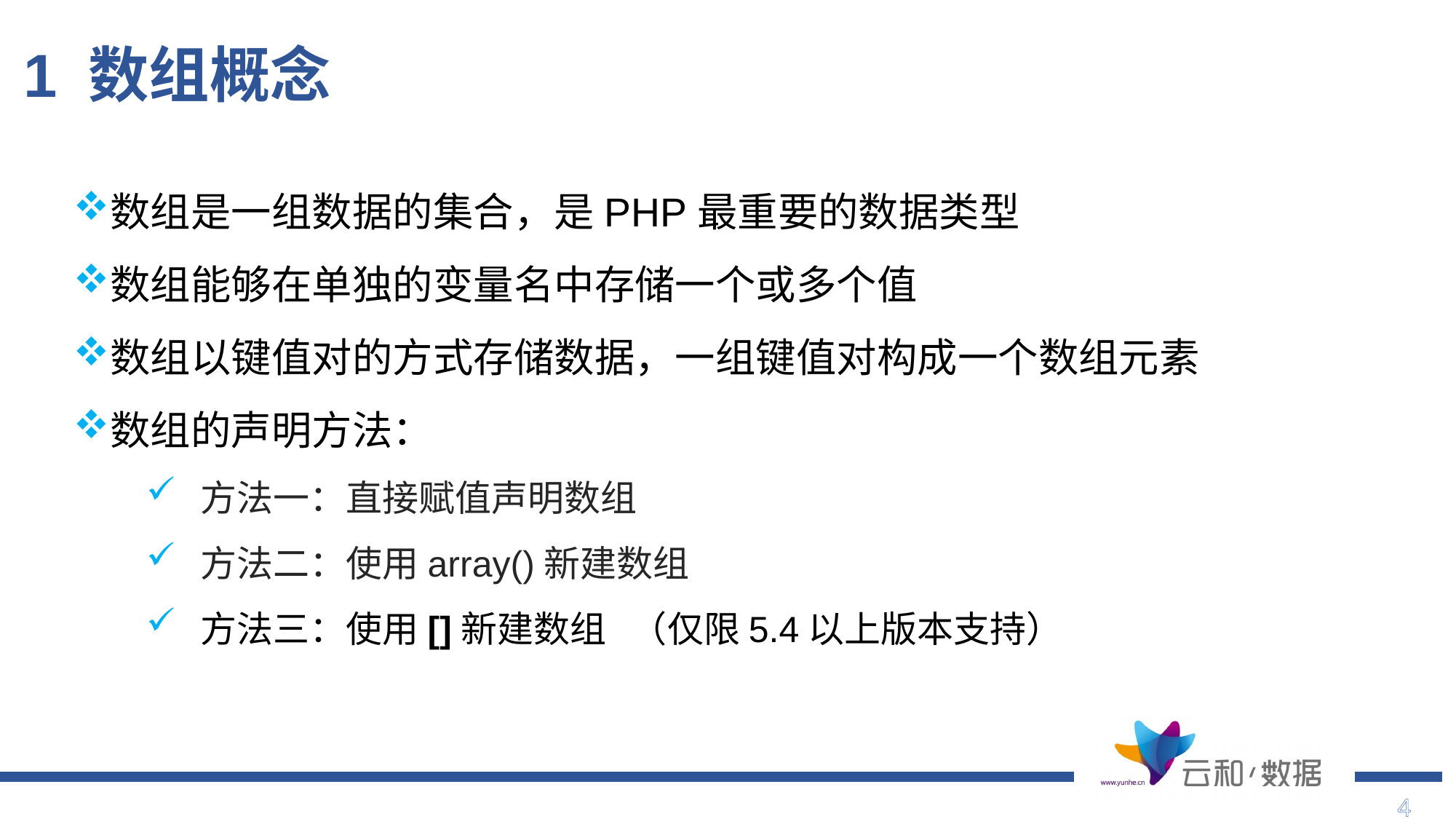

# 1 数组概念
数组是一组数据的集合，是PHP最重要的数据类型
数组能够在单独的变量名中存储一个或多个值
数组以键值对的方式存储数据，一组键值对构成一个数组元素
数组的声明方法：
方法一：直接赋值声明数组
方法二：使用array()新建数组
方法三：使用[]新建数组   （仅限5.4以上版本支持）